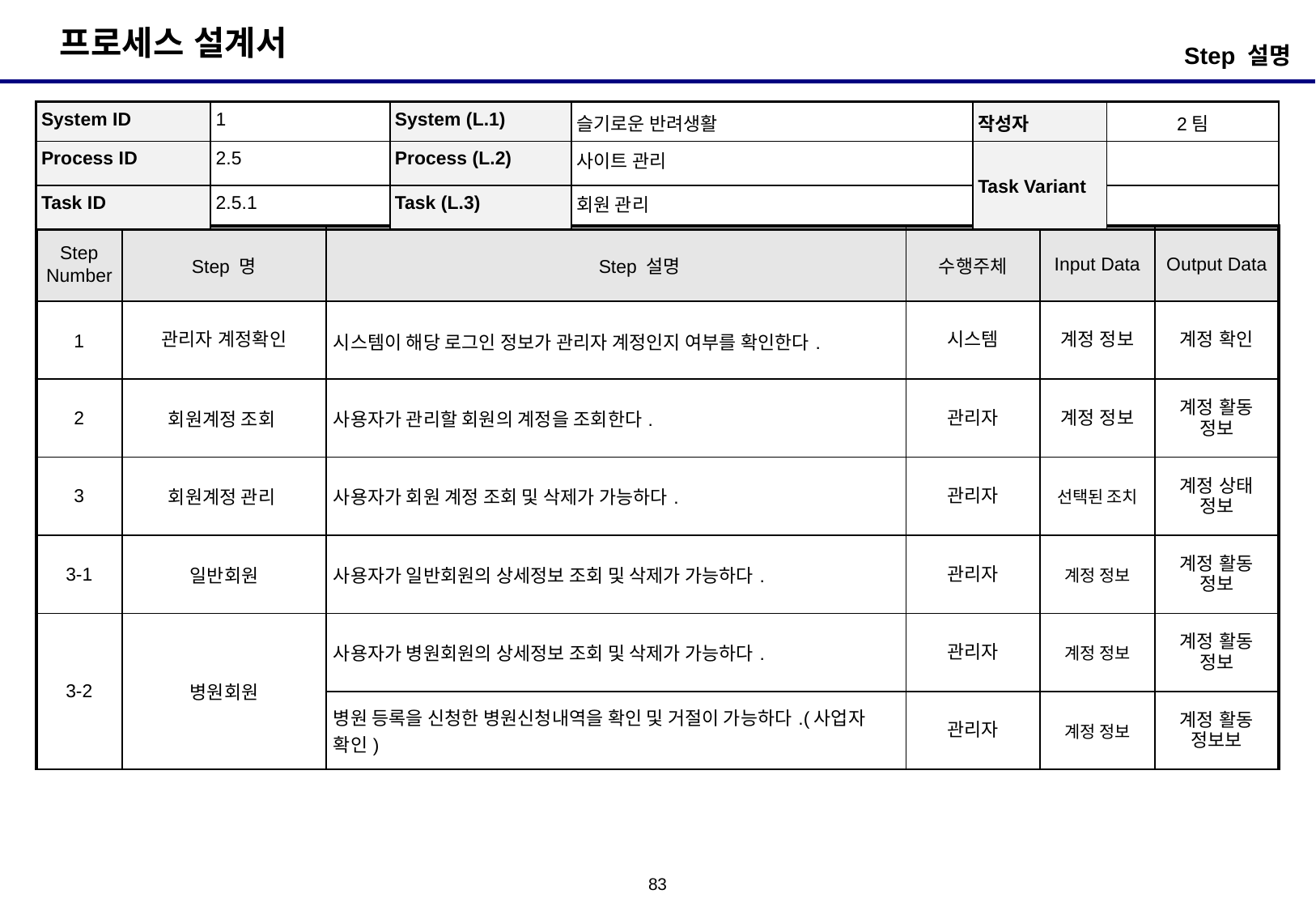

Step 설명
| System ID | 1 | System (L.1) | 슬기로운 반려생활 | 작성자 | 2팀 |
| --- | --- | --- | --- | --- | --- |
| Process ID | 2.5 | Process (L.2) | 사이트 관리 | Task Variant |  |
| Task ID | 2.5.1 | Task (L.3) | 회원 관리 |  |  |
| Step Number | Step 명 | Step 설명 | 수행주체 | Input Data | Output Data |
| --- | --- | --- | --- | --- | --- |
| 1 | 관리자 계정확인 | 시스템이 해당 로그인 정보가 관리자 계정인지 여부를 확인한다. | 시스템 | 계정 정보 | 계정 확인 |
| 2 | 회원계정 조회 | 사용자가 관리할 회원의 계정을 조회한다. | 관리자 | 계정 정보 | 계정 활동 정보 |
| 3 | 회원계정 관리 | 사용자가 회원 계정 조회 및 삭제가 가능하다. | 관리자 | 선택된 조치 | 계정 상태 정보 |
| 3-1 | 일반회원 | 사용자가 일반회원의 상세정보 조회 및 삭제가 가능하다. | 관리자 | 계정 정보 | 계정 활동 정보 |
| 3-2 | 병원회원 | 사용자가 병원회원의 상세정보 조회 및 삭제가 가능하다. | 관리자 | 계정 정보 | 계정 활동 정보 |
|  |  | 병원 등록을 신청한 병원신청내역을 확인 및 거절이 가능하다.(사업자 확인) | 관리자 | 계정 정보 | 계정 활동 정보보 |